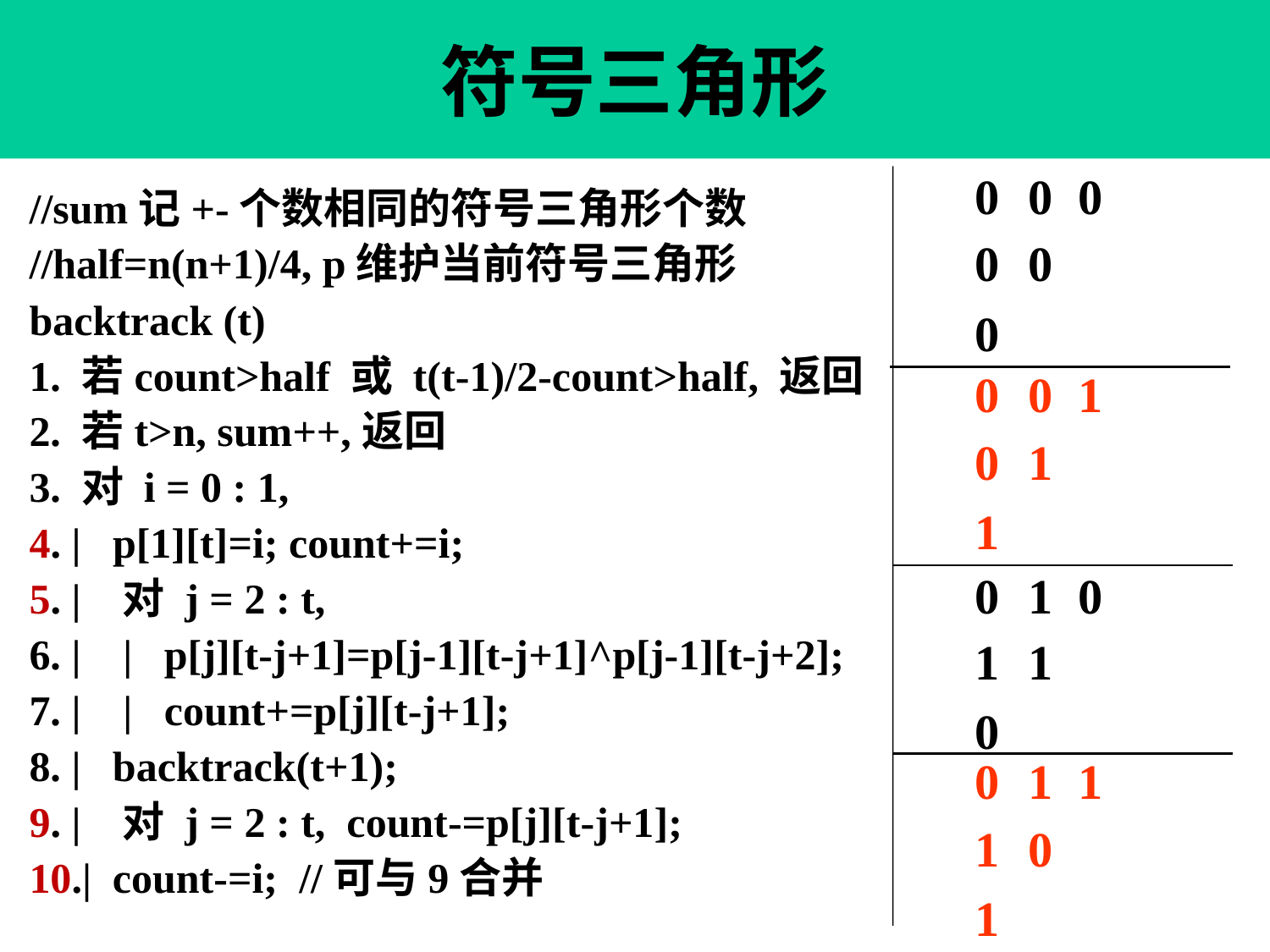

# 符号三角形
0
0
0

//sum记+-个数相同的符号三角形个数
//half=n(n+1)/4, p维护当前符号三角形
backtrack (t)
1. 若count>half 或 t(t-1)/2-count>half, 返回
2. 若t>n, sum++,返回
3. 对 i = 0 : 1,
4. |   p[1][t]=i; count+=i;
5. |   对 j = 2 : t,
6. |    |   p[j][t-j+1]=p[j-1][t-j+1]^p[j-1][t-j+2];
7. |    |   count+=p[j][t-j+1];
8. |   backtrack(t+1);
9. |   对 j = 2 : t,  count-=p[j][t-j+1];
10.|  count-=i;  //可与9合并
0
0
0
0
0
1
0
1
1
0
1
0
1
1
0
0
1
1
1
0
1